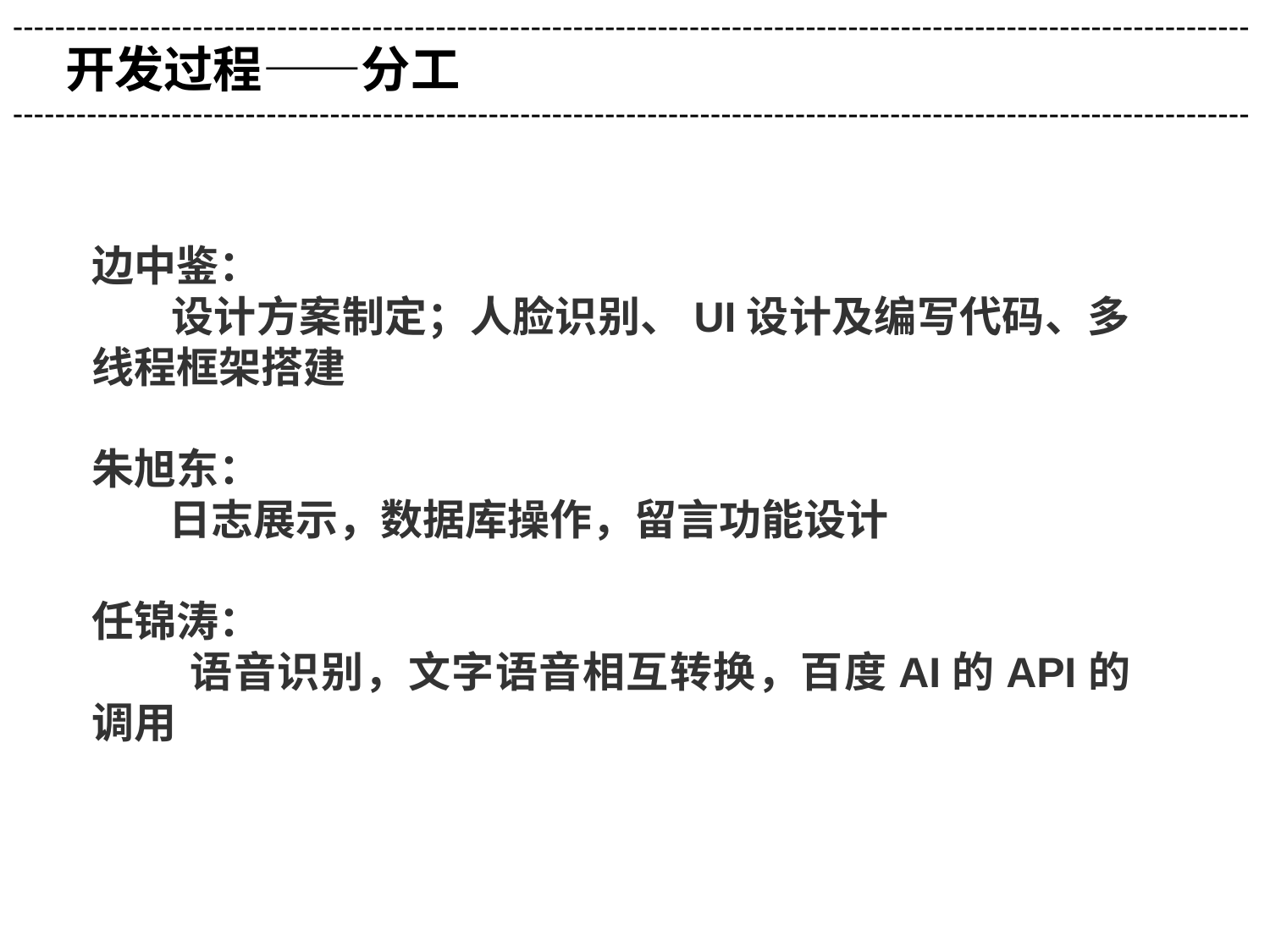

---------------------------------------------------------------------------------------------------------------------
开发过程——分工
---------------------------------------------------------------------------------------------------------------------
边中鉴：
       设计方案制定；人脸识别、UI设计及编写代码、多线程框架搭建

朱旭东：
       日志展示，数据库操作，留言功能设计

任锦涛：
        语音识别，文字语音相互转换，百度AI的API的调用